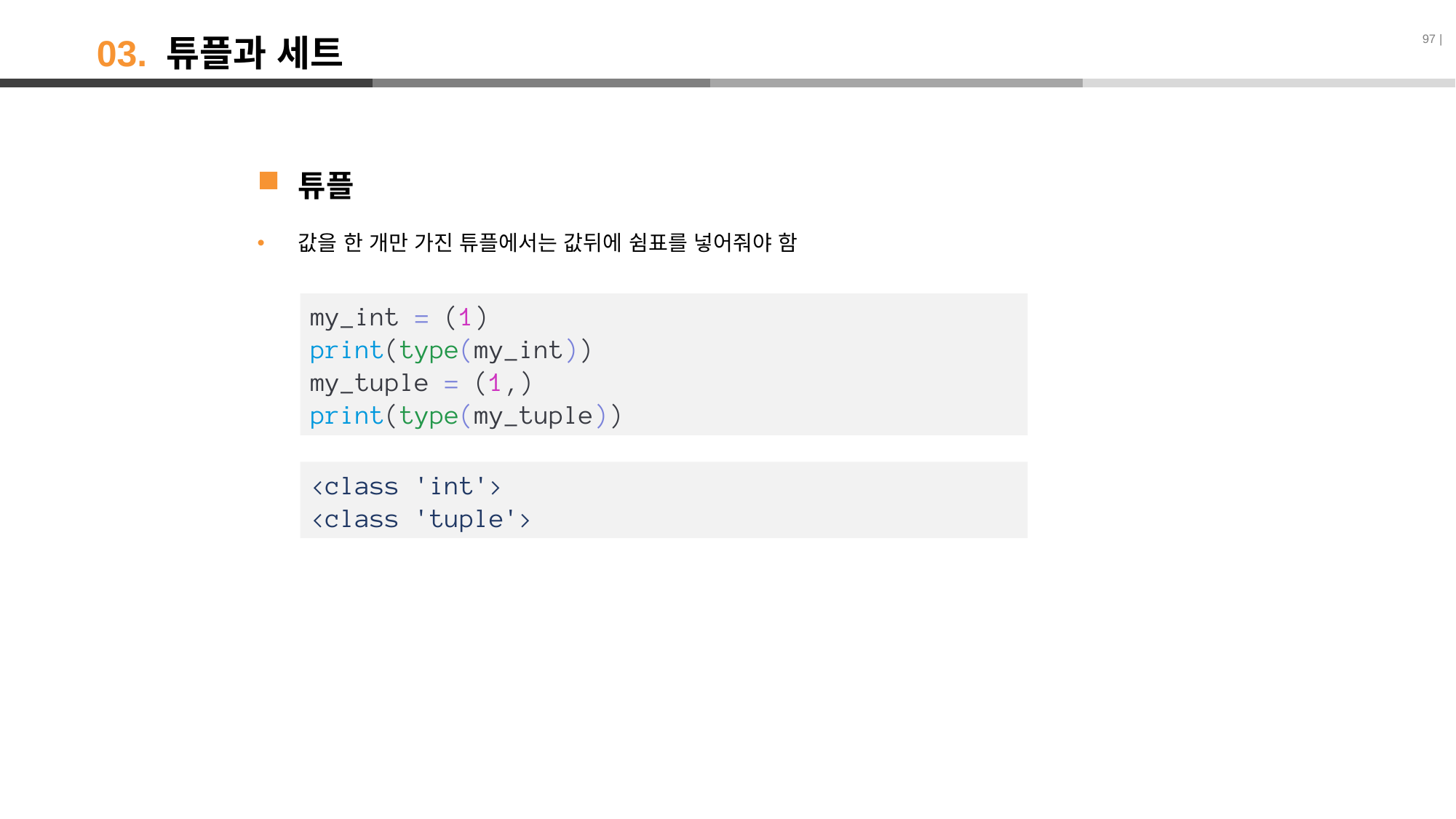

97 |
# 03. 튜플과 세트
튜플
값을 한 개만 가진 튜플에서는 값뒤에 쉼표를 넣어줘야 함
my_int = (1)
print(type(my_int))
my_tuple = (1,)
print(type(my_tuple))
<class 'int'>
<class 'tuple'>